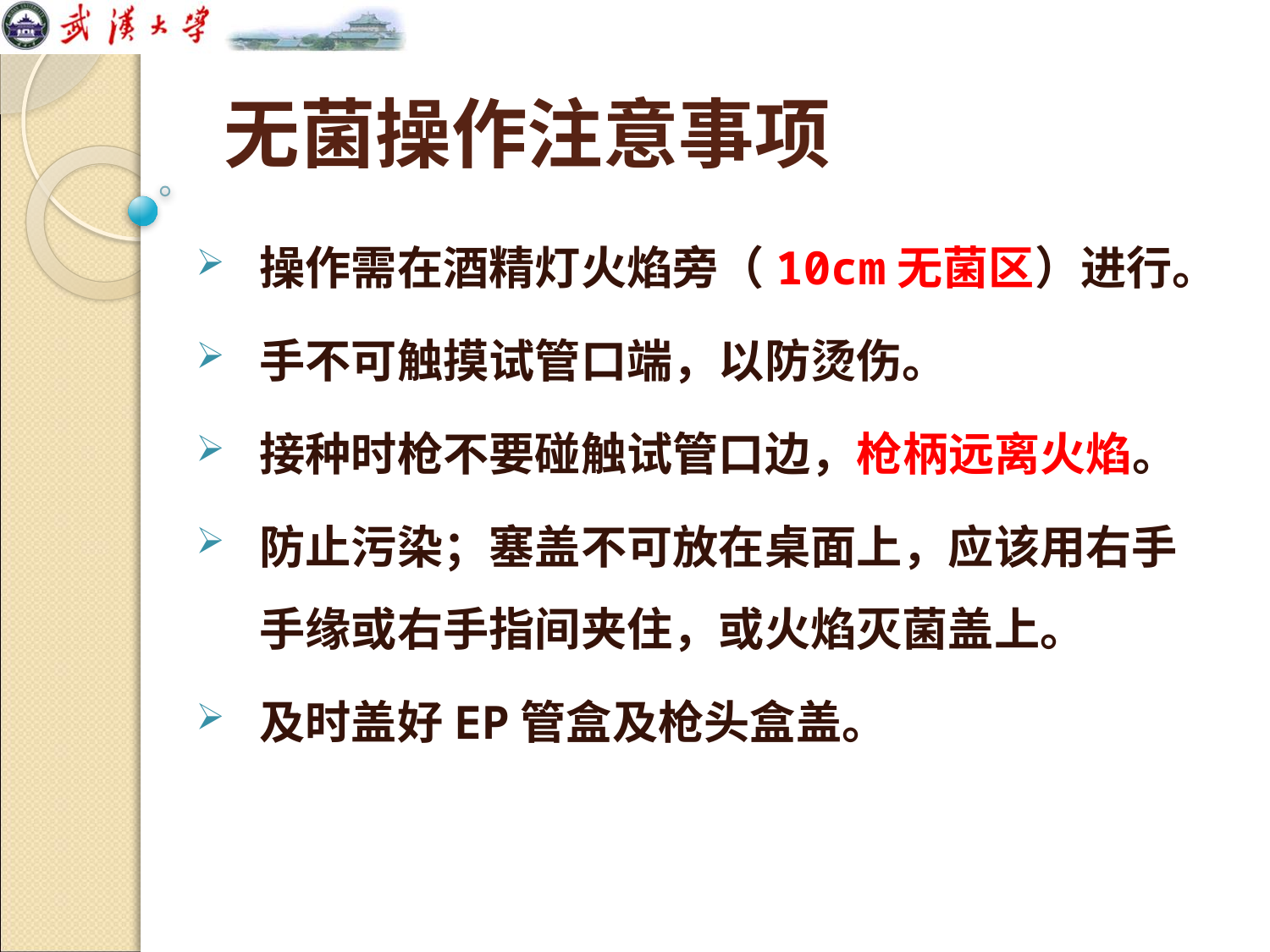

# 无菌操作注意事项
操作需在酒精灯火焰旁（10cm无菌区）进行。
手不可触摸试管口端，以防烫伤。
接种时枪不要碰触试管口边，枪柄远离火焰。
防止污染；塞盖不可放在桌面上，应该用右手手缘或右手指间夹住，或火焰灭菌盖上。
及时盖好EP管盒及枪头盒盖。